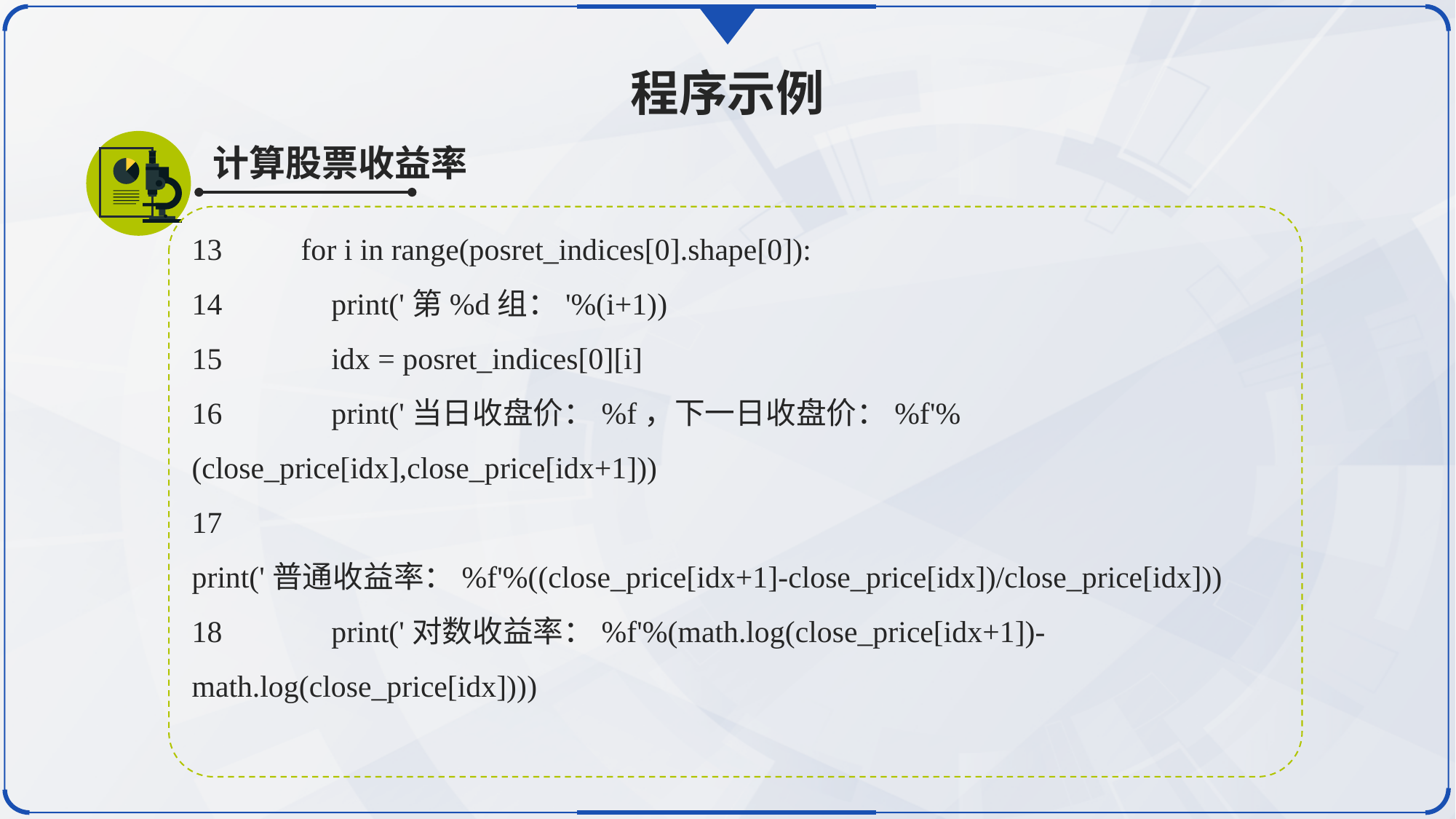

程序示例

计算股票收益率

13	for i in range(posret_indices[0].shape[0]):
14	    print('第%d组：'%(i+1))
15	    idx = posret_indices[0][i]
16	    print('当日收盘价：%f，下一日收盘价：%f'%(close_price[idx],close_price[idx+1]))
17	    print('普通收益率：%f'%((close_price[idx+1]-close_price[idx])/close_price[idx]))
18	    print('对数收益率：%f'%(math.log(close_price[idx+1])-math.log(close_price[idx])))